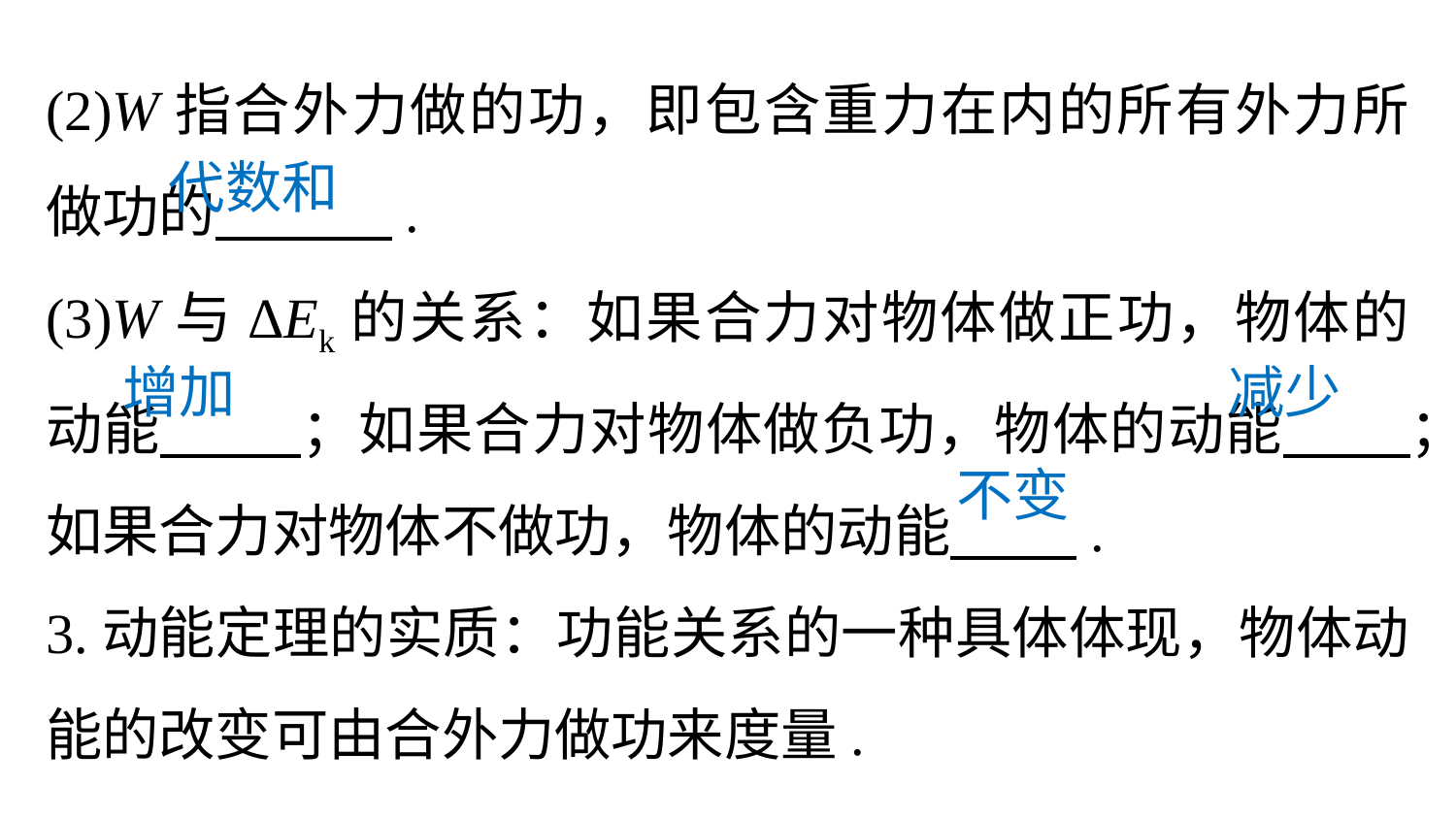

(2)W指合外力做的功，即包含重力在内的所有外力所做功的              .
(3)W与ΔEk的关系：如果合力对物体做正功，物体的动能          ；如果合力对物体做负功，物体的动能         ；如果合力对物体不做功，物体的动能          .
3.动能定理的实质：功能关系的一种具体体现，物体动能的改变可由合外力做功来度量.
代数和
增加
减少
不变